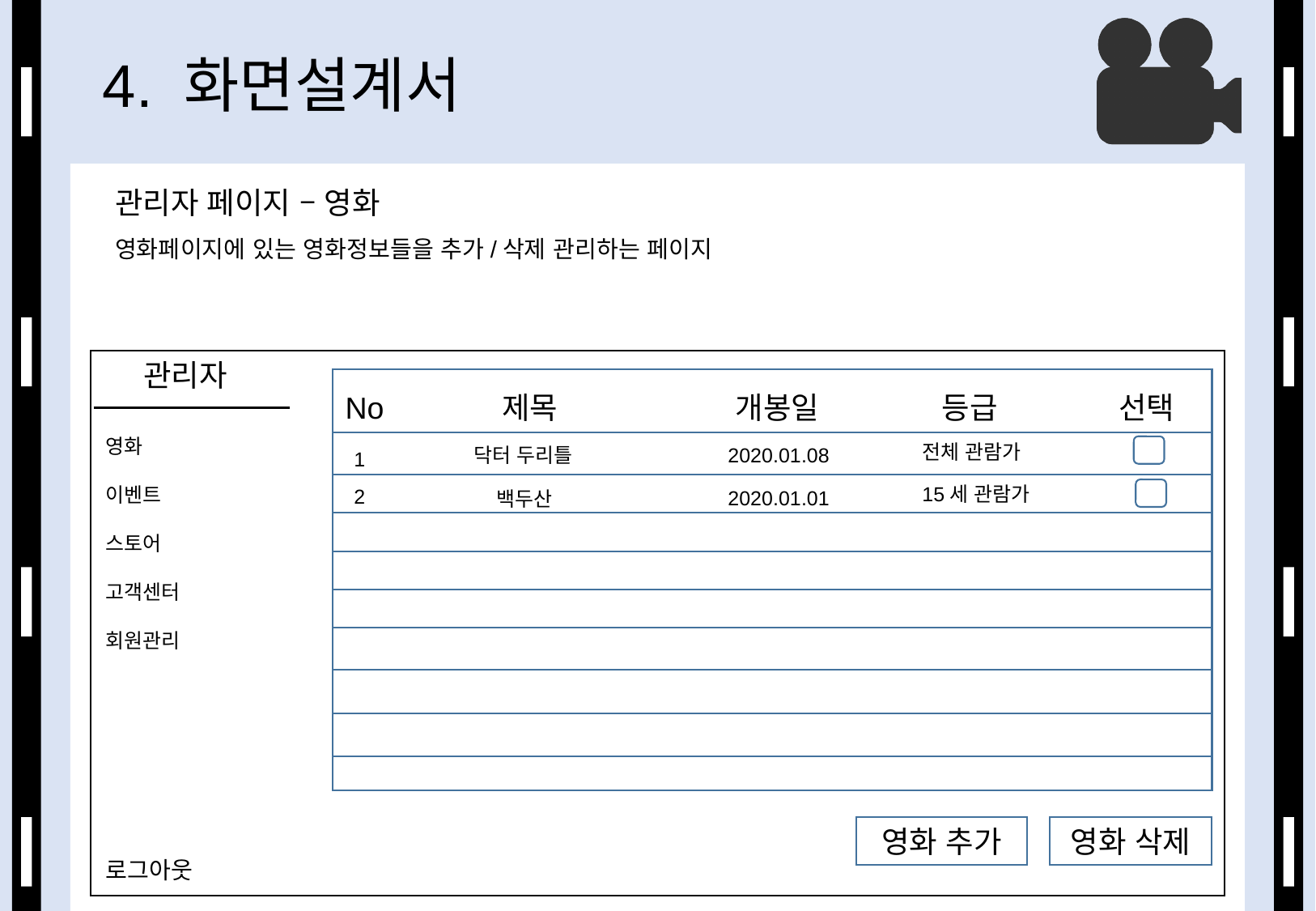

# 4. 화면설계서

관리자 페이지 – 영화
영화페이지에 있는 영화정보들을 추가/삭제 관리하는 페이지

    관리자

No
제목
개봉일
등급
선택

영화

이벤트

스토어

고객센터

회원관리

전체 관람가
2020.01.08

닥터 두리틀
1

15세 관람가
2

2020.01.01
백두산

영화 추가
영화 삭제
로그아웃